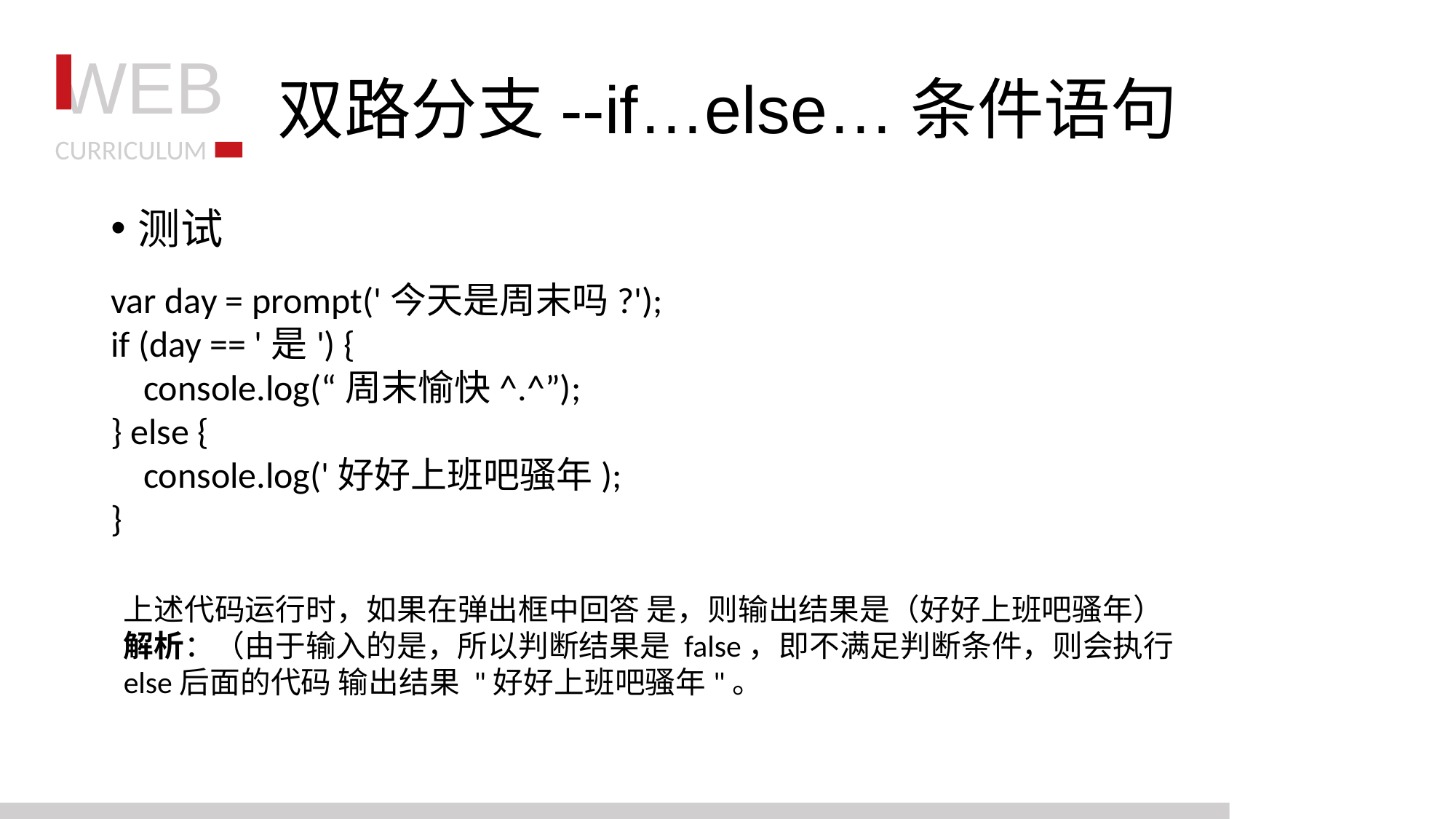

# 双路分支--if…else…条件语句
测试
var day = prompt('今天是周末吗?');
if (day == '是') {
    console.log(“周末愉快^.^”);
} else {
    console.log('好好上班吧骚年);
}
上述代码运行时，如果在弹出框中回答 是，则输出结果是（好好上班吧骚年）
解析：（由于输入的是，所以判断结果是 false，即不满足判断条件，则会执行 else后面的代码 输出结果 "好好上班吧骚年"。